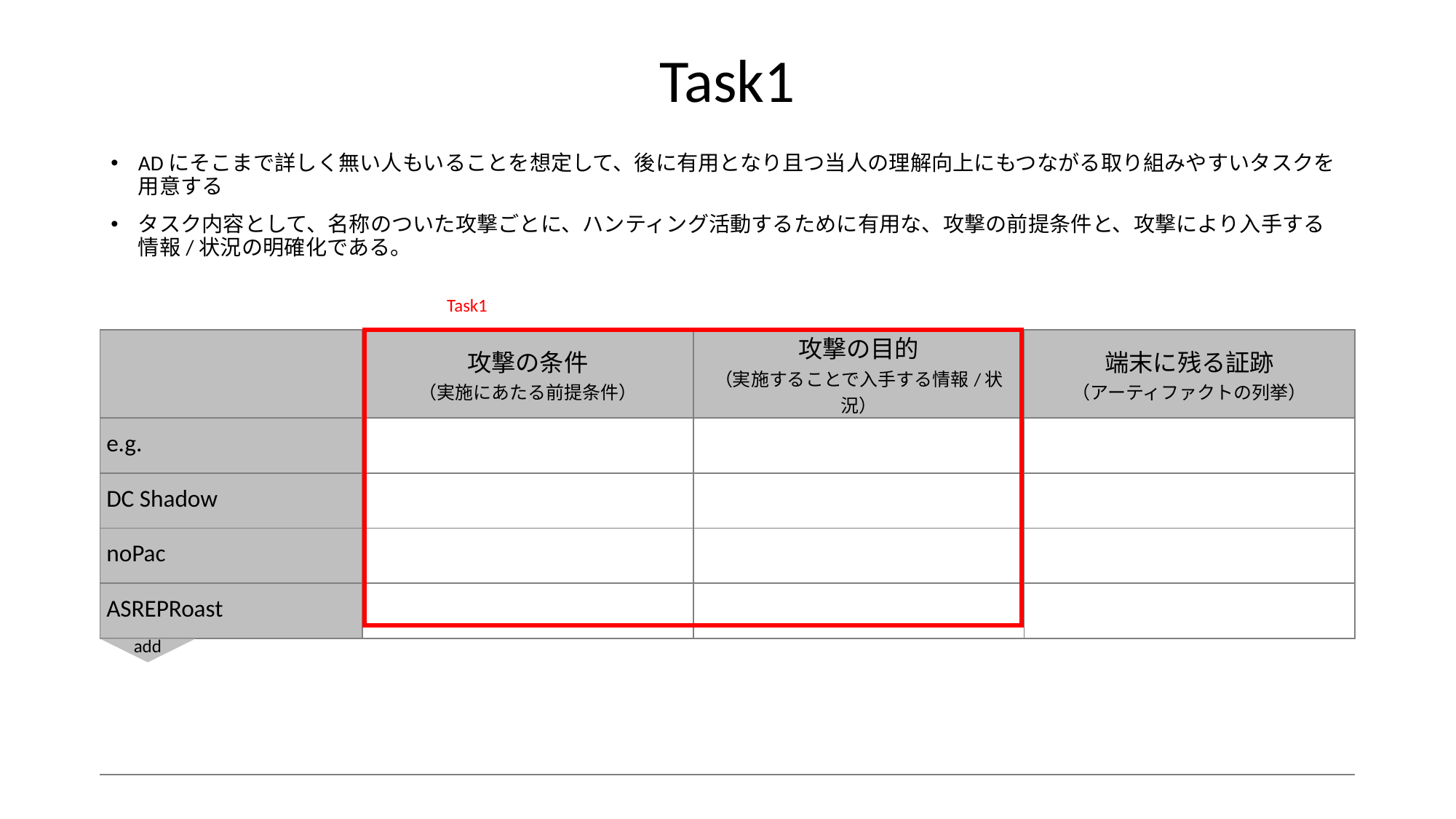

# Task1
ADにそこまで詳しく無い人もいることを想定して、後に有用となり且つ当人の理解向上にもつながる取り組みやすいタスクを用意する
タスク内容として、名称のついた攻撃ごとに、ハンティング活動するために有用な、攻撃の前提条件と、攻撃により入手する情報/状況の明確化である。

Task1

|  | 攻撃の条件 （実施にあたる前提条件） | 攻撃の目的 （実施することで入手する情報/状況） | 端末に残る証跡 （アーティファクトの列挙） |
| --- | --- | --- | --- |
| e.g. |  |  |  |
| DC Shadow |  |  |  |
| noPac |  |  |  |
| ASREPRoast |  |  |  |
add